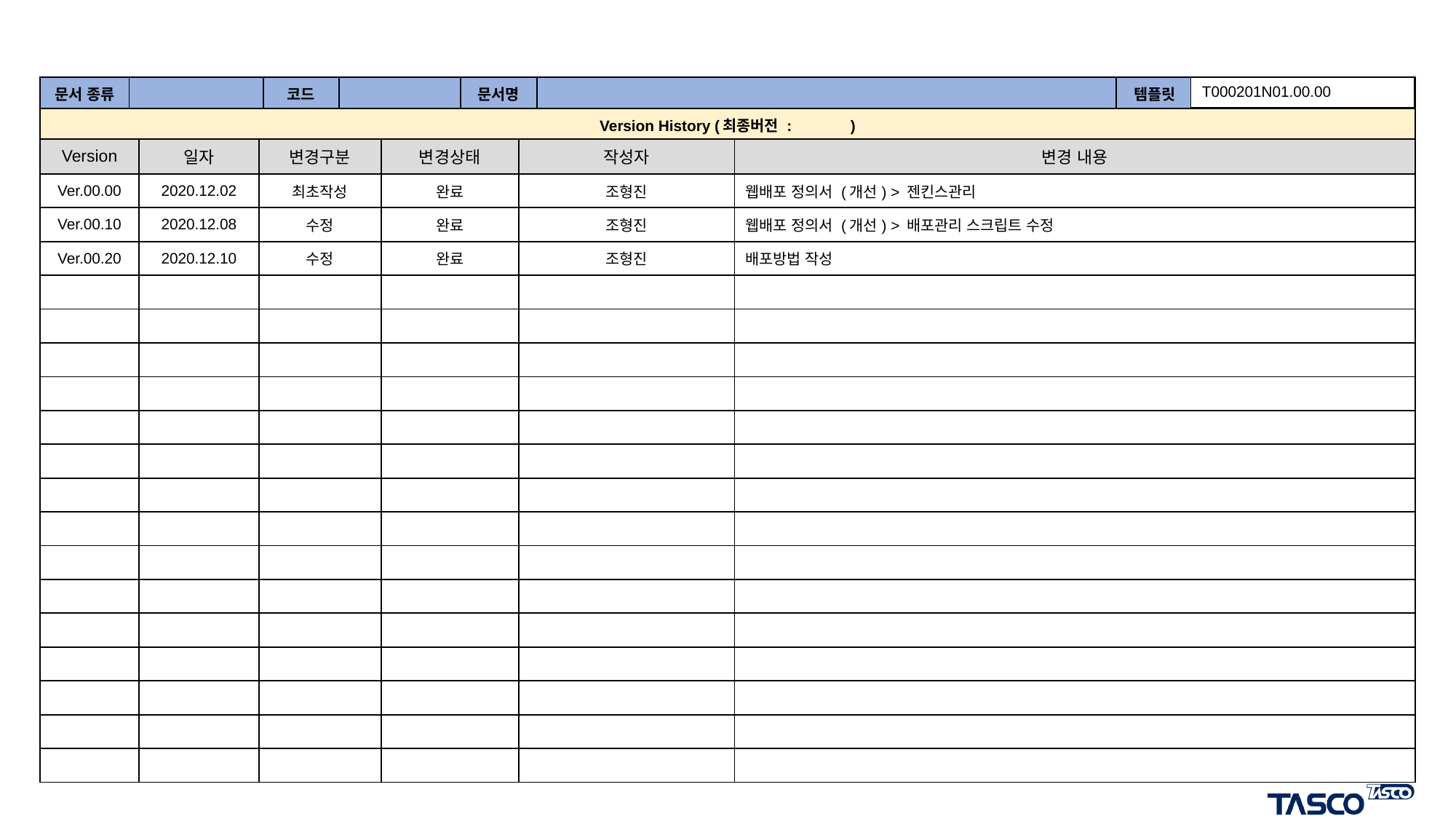

#

T000201N01.00.00

| Version | 일자 | 변경구분 | 변경상태 | 작성자 | 변경 내용 |
| --- | --- | --- | --- | --- | --- |
| Ver.00.00 | 2020.12.02 | 최초작성 | 완료 | 조형진 | 웹배포 정의서 (개선) > 젠킨스관리 |
| Ver.00.10 | 2020.12.08 | 수정 | 완료 | 조형진 | 웹배포 정의서 (개선) > 배포관리 스크립트 수정 |
| Ver.00.20 | 2020.12.10 | 수정 | 완료 | 조형진 | 배포방법 작성 |
|  |  |  |  |  |  |
|  |  |  |  |  |  |
|  |  |  |  |  |  |
|  |  |  |  |  |  |
|  |  |  |  |  |  |
|  |  |  |  |  |  |
|  |  |  |  |  |  |
|  |  |  |  |  |  |
|  |  |  |  |  |  |
|  |  |  |  |  |  |
|  |  |  |  |  |  |
|  |  |  |  |  |  |
|  |  |  |  |  |  |
|  |  |  |  |  |  |
|  |  |  |  |  |  |